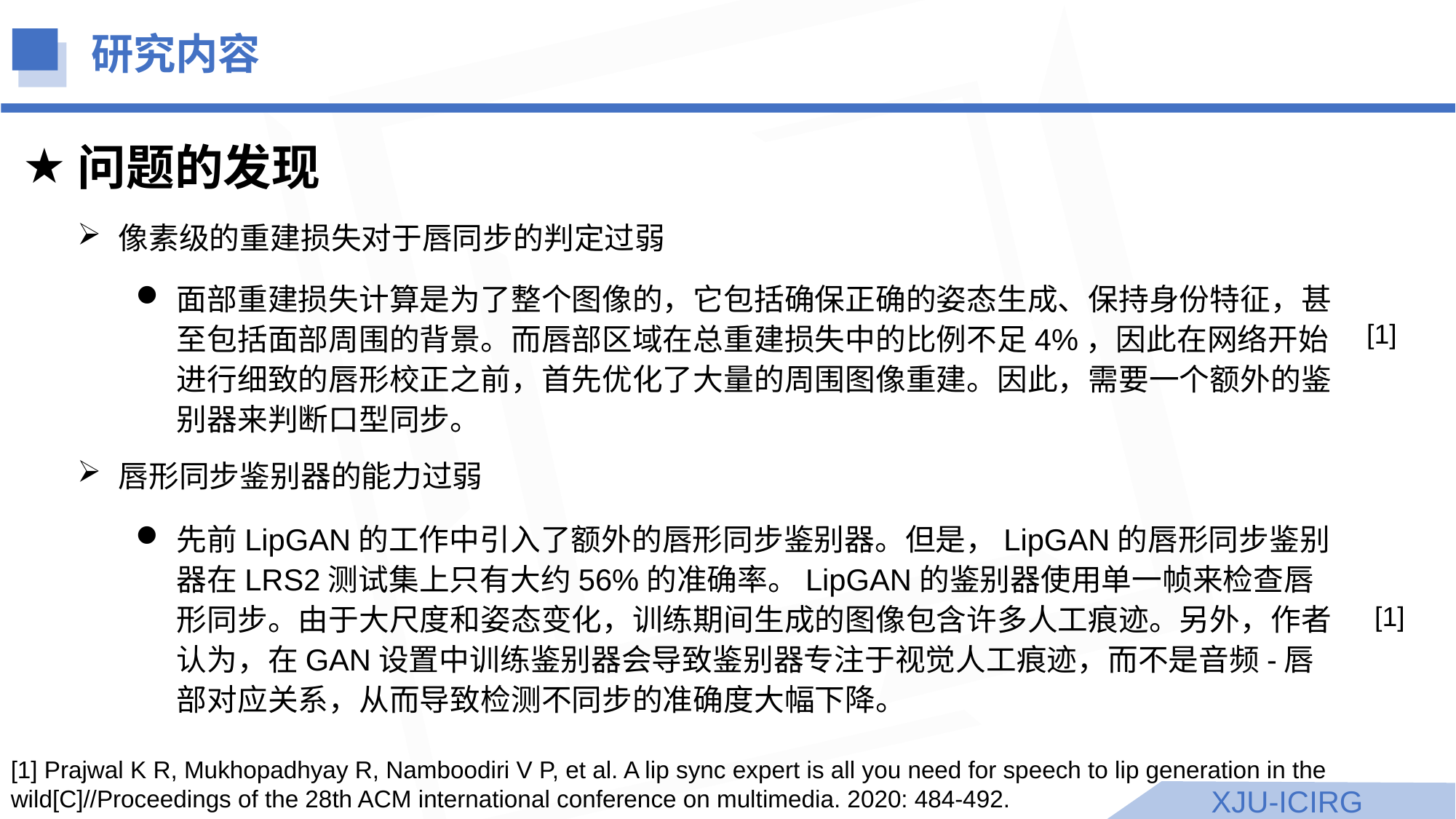

研究内容

问题的发现
像素级的重建损失对于唇同步的判定过弱
面部重建损失计算是为了整个图像的，它包括确保正确的姿态生成、保持身份特征，甚至包括面部周围的背景。而唇部区域在总重建损失中的比例不足4%，因此在网络开始进行细致的唇形校正之前，首先优化了大量的周围图像重建。因此，需要一个额外的鉴别器来判断口型同步。
[1]
唇形同步鉴别器的能力过弱
先前LipGAN的工作中引入了额外的唇形同步鉴别器。但是，LipGAN的唇形同步鉴别器在LRS2测试集上只有大约56%的准确率。LipGAN的鉴别器使用单一帧来检查唇形同步。由于大尺度和姿态变化，训练期间生成的图像包含许多人工痕迹。另外，作者认为，在GAN设置中训练鉴别器会导致鉴别器专注于视觉人工痕迹，而不是音频-唇部对应关系，从而导致检测不同步的准确度大幅下降。
[1]
[1] Prajwal K R, Mukhopadhyay R, Namboodiri V P, et al. A lip sync expert is all you need for speech to lip generation in the wild[C]//Proceedings of the 28th ACM international conference on multimedia. 2020: 484-492.
XJU-ICIRG